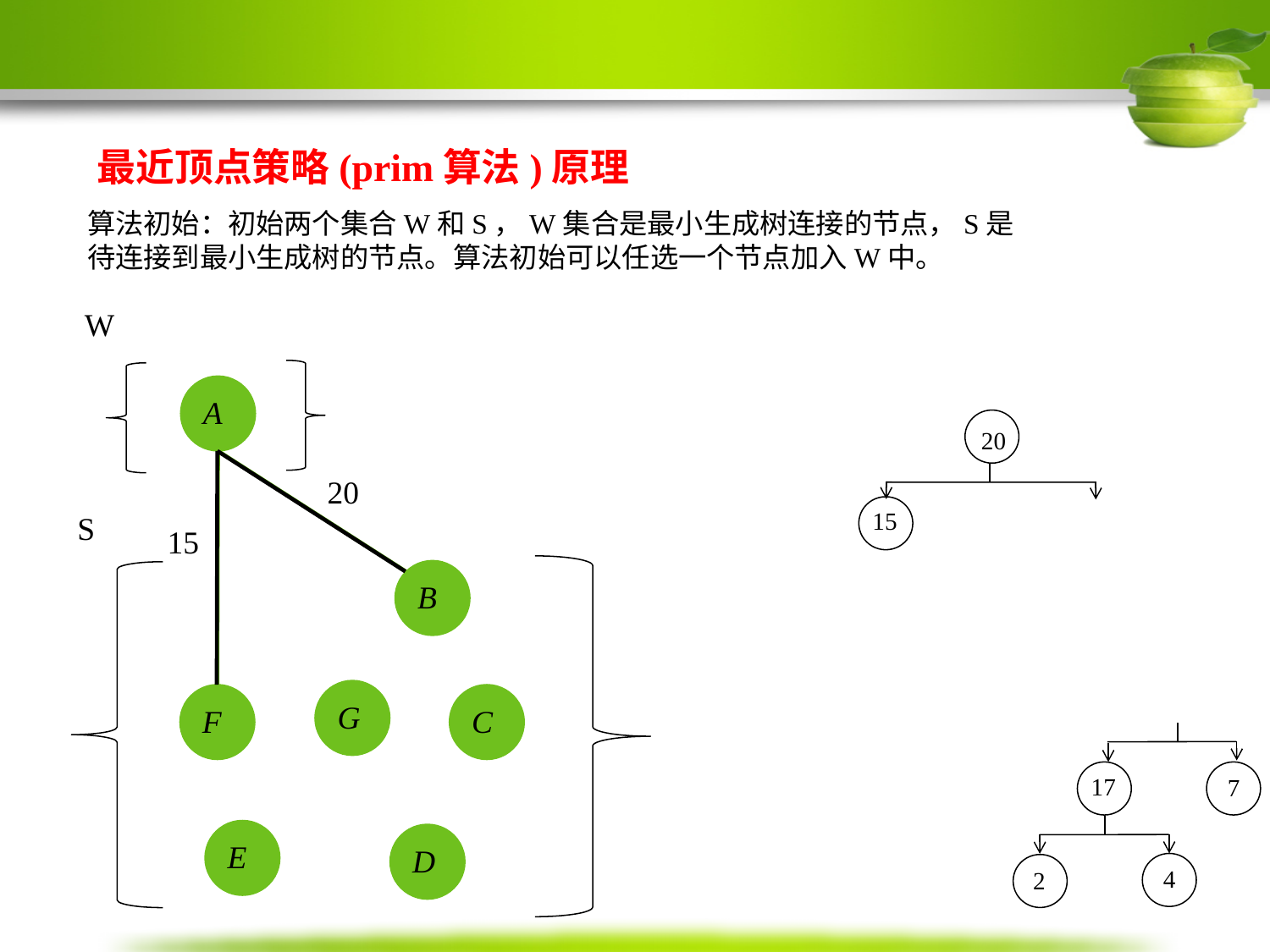

最近顶点策略(prim算法)原理
算法初始：初始两个集合W和S，W集合是最小生成树连接的节点，S是待连接到最小生成树的节点。算法初始可以任选一个节点加入W中。
W

A

20
20

15
S
15

B

G

F

C

17

7

E

D

4

2